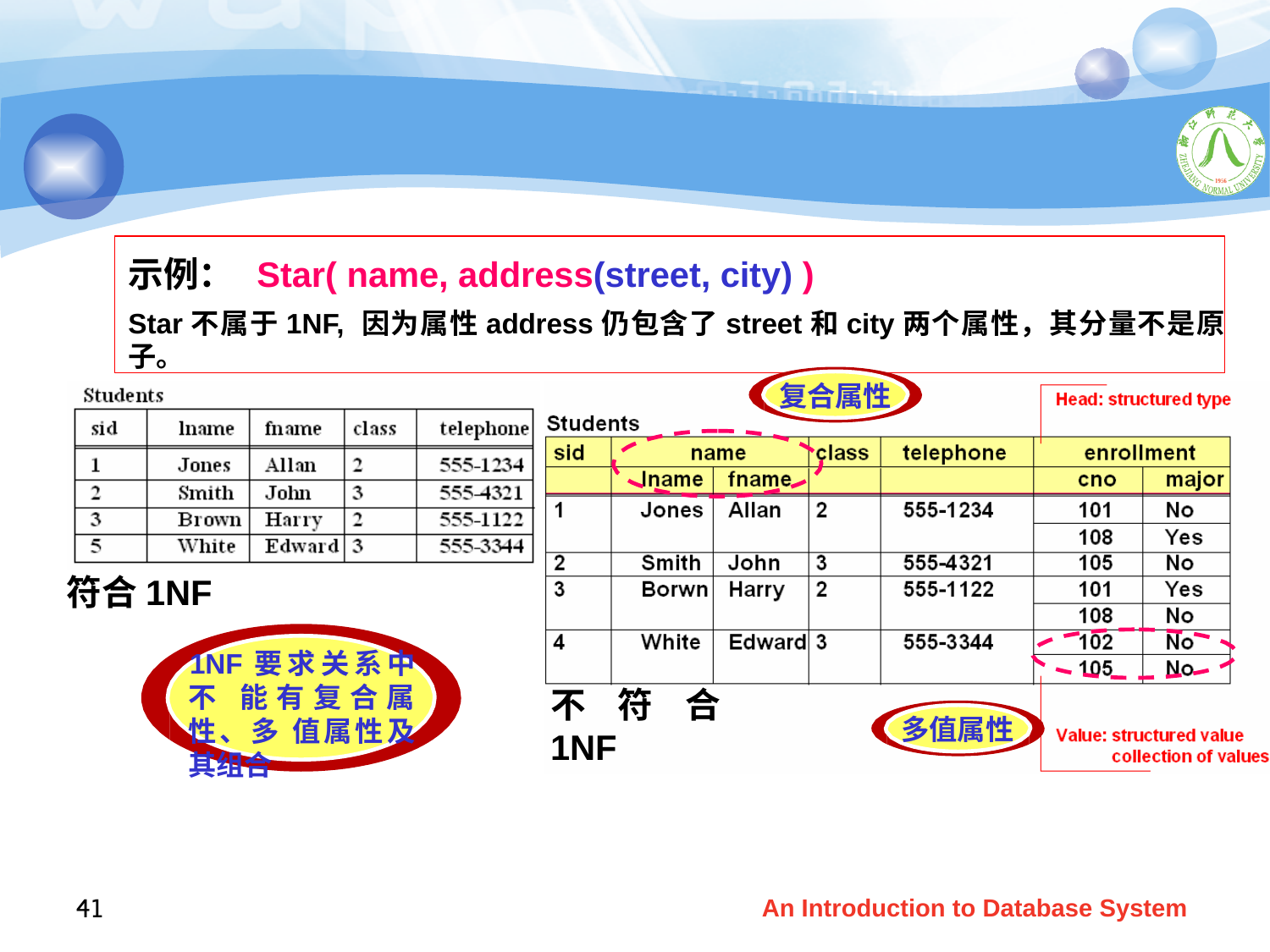

#
示例： Star( name, address(street, city) )
Star不属于1NF, 因为属性address仍包含了street和city两个属性，其分量不是原子。

复合属性

符合1NF
1NF要求关系中不 能有复合属性、多 值属性及其组合

不符合1NF

多值属性
41
An Introduction to Database System